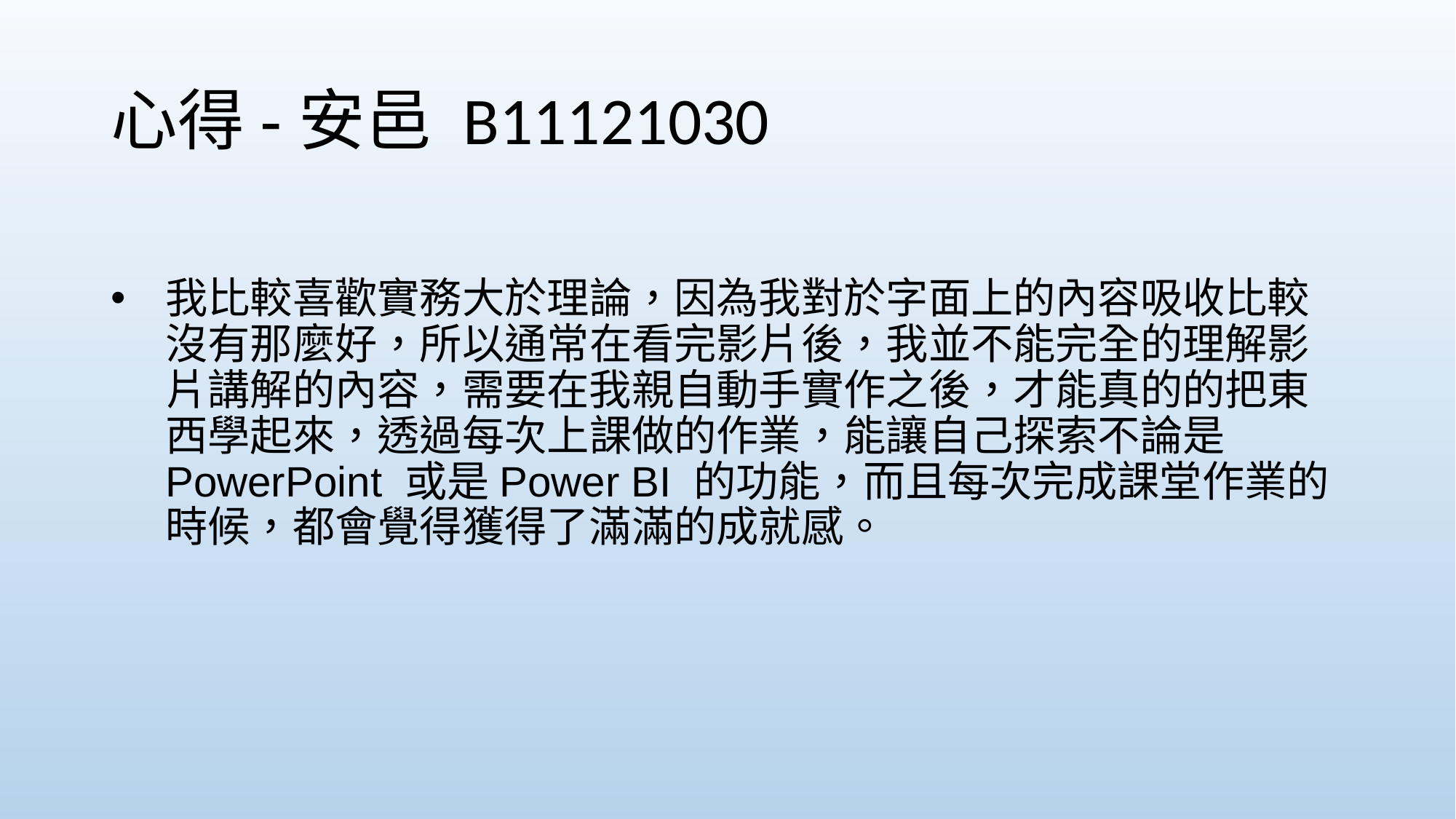

# 心得-安邑 B11121030
我比較喜歡實務大於理論，因為我對於字面上的內容吸收比較沒有那麼好，所以通常在看完影片後，我並不能完全的理解影片講解的內容，需要在我親自動手實作之後，才能真的的把東西學起來，透過每次上課做的作業，能讓自己探索不論是PowerPoint 或是Power BI 的功能，而且每次完成課堂作業的時候，都會覺得獲得了滿滿的成就感。